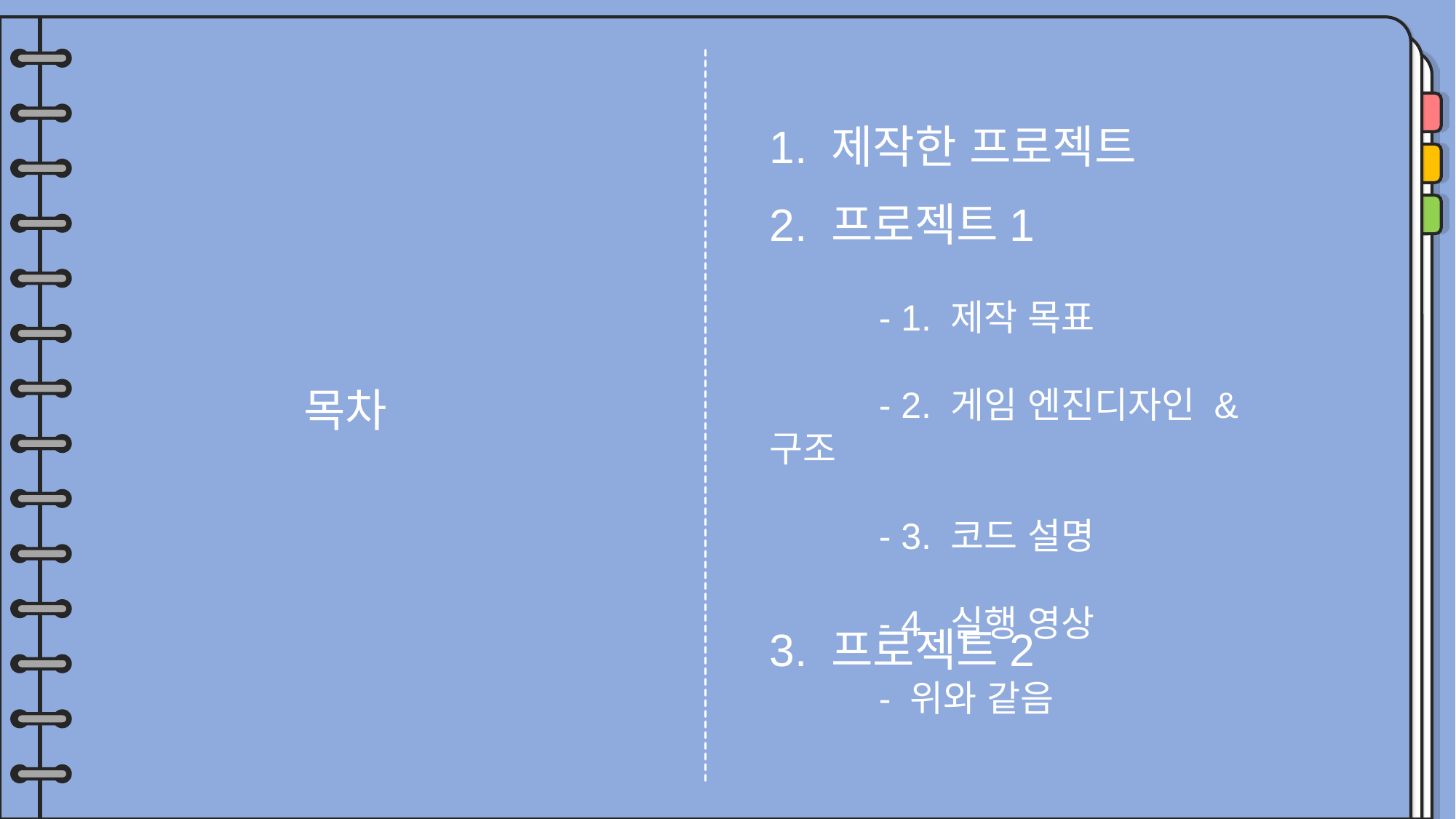

1. 제작한 프로젝트
2. 프로젝트1

	- 1. 제작 목표
	- 2. 게임 엔진디자인 & 구조

	- 3. 코드 설명

	- 4. 실행 영상
목차
3. 프로젝트2
	- 위와 같음